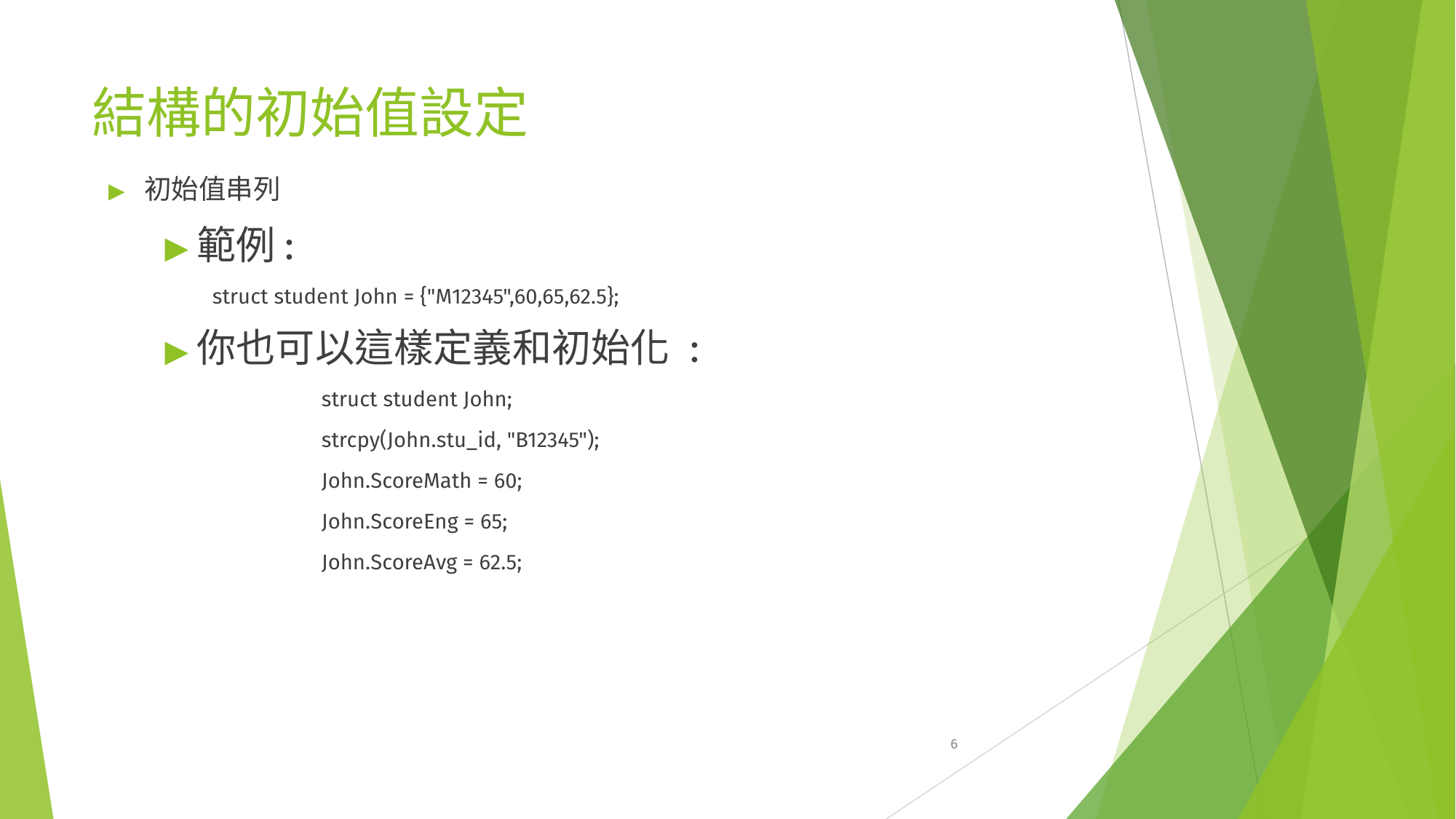

# 結構的初始值設定
初始值串列
範例:
struct student John = {"M12345",60,65,62.5};
你也可以這樣定義和初始化 :
		struct student John;
		strcpy(John.stu_id, "B12345");
		John.ScoreMath = 60;
		John.ScoreEng = 65;
		John.ScoreAvg = 62.5;

6